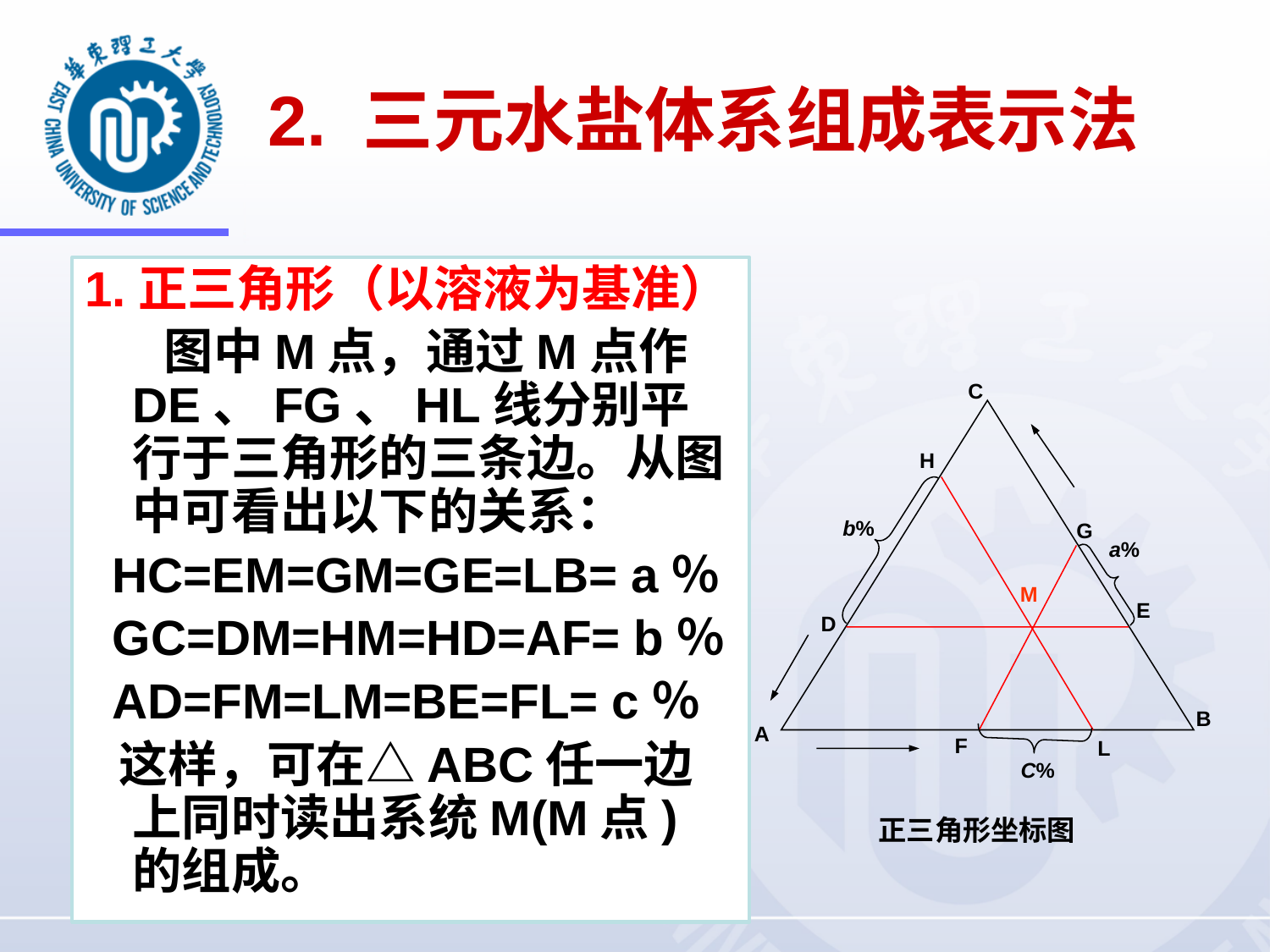

# 2. 三元水盐体系组成表示法
1.正三角形（以溶液为基准）
      图中M点，通过M点作DE、FG、HL线分别平行于三角形的三条边。从图中可看出以下的关系：
  HC=EM=GM=GE=LB= a％
  GC=DM=HM=HD=AF= b％
  AD=FM=LM=BE=FL= c％
  这样，可在△ABC任一边上同时读出系统M(M点)的组成。
C

H

b%
G
a%

M
E
D

B
A
F
L

C%
正三角形坐标图